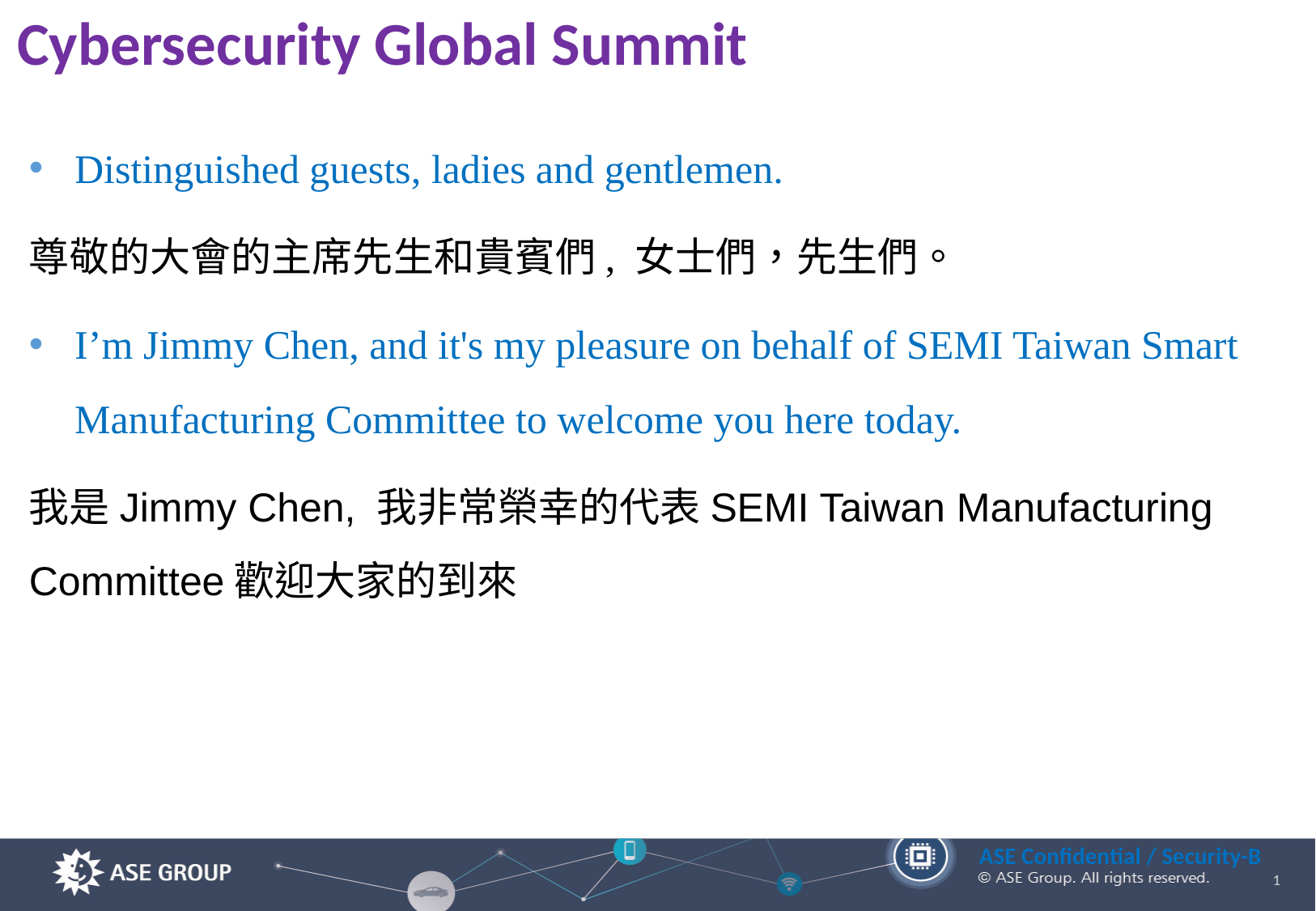

# Cybersecurity Global Summit
Distinguished guests, ladies and gentlemen.
尊敬的大會的主席先生和貴賓們, 女士們，先生們。
I’m Jimmy Chen, and it's my pleasure on behalf of SEMI Taiwan Smart Manufacturing Committee to welcome you here today.
我是Jimmy Chen, 我非常榮幸的代表SEMI Taiwan Manufacturing Committee歡迎大家的到來